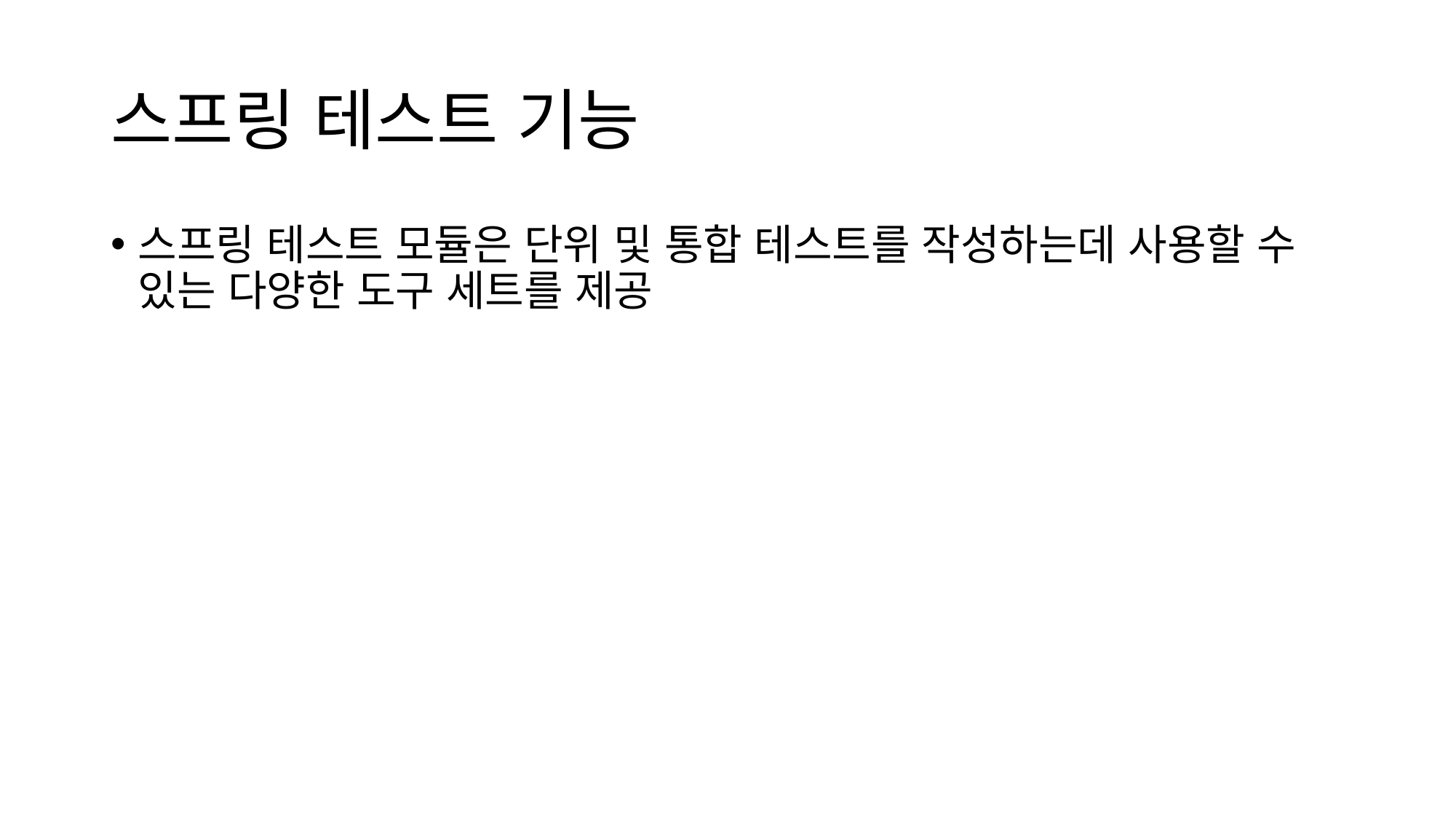

# 스프링 테스트 기능
스프링 테스트 모듈은 단위 및 통합 테스트를 작성하는데 사용할 수 있는 다양한 도구 세트를 제공